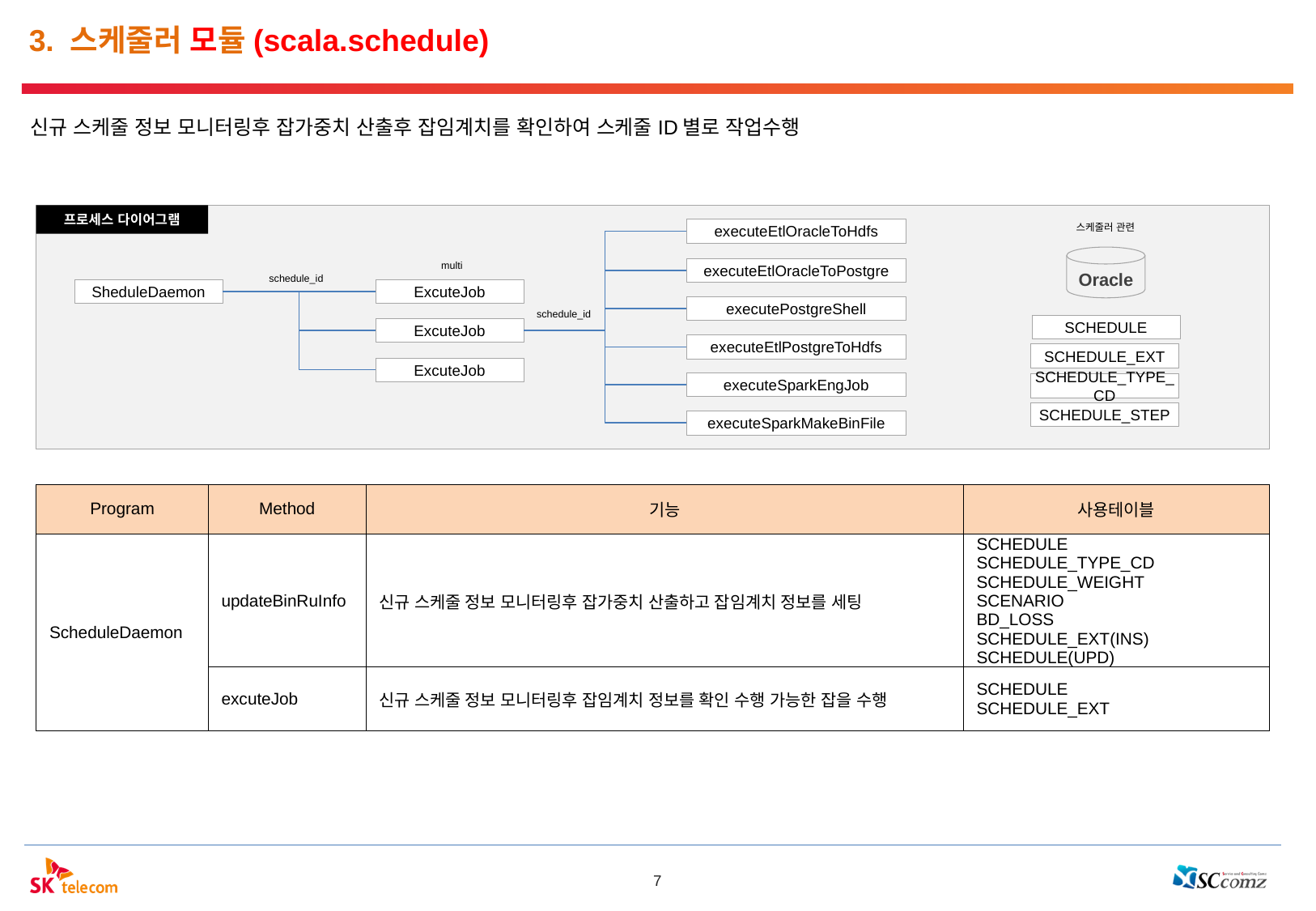

3. 스케줄러 모듈(scala.schedule)
신규 스케줄 정보 모니터링후 잡가중치 산출후 잡임계치를 확인하여 스케줄ID별로 작업수행

프로세스 다이어그램
스케줄러 관련
executeEtlOracleToHdfs
Oracle
multi
executeEtlOracleToPostgre
schedule_id
SheduleDaemon
ExcuteJob
executePostgreShell
schedule_id
SCHEDULE
ExcuteJob
executeEtlPostgreToHdfs
SCHEDULE_EXT
ExcuteJob
executeSparkEngJob
SCHEDULE_TYPE_CD
SCHEDULE_STEP
executeSparkMakeBinFile
| Program | Method | 기능 | 사용테이블 |
| --- | --- | --- | --- |
| ScheduleDaemon | updateBinRuInfo | 신규 스케줄 정보 모니터링후 잡가중치 산출하고 잡임계치 정보를 세팅 | SCHEDULE SCHEDULE\_TYPE\_CD SCHEDULE\_WEIGHT SCENARIO BD\_LOSS SCHEDULE\_EXT(INS) SCHEDULE(UPD) |
|  | excuteJob | 신규 스케줄 정보 모니터링후 잡임계치 정보를 확인 수행 가능한 잡을 수행 | SCHEDULE SCHEDULE\_EXT |